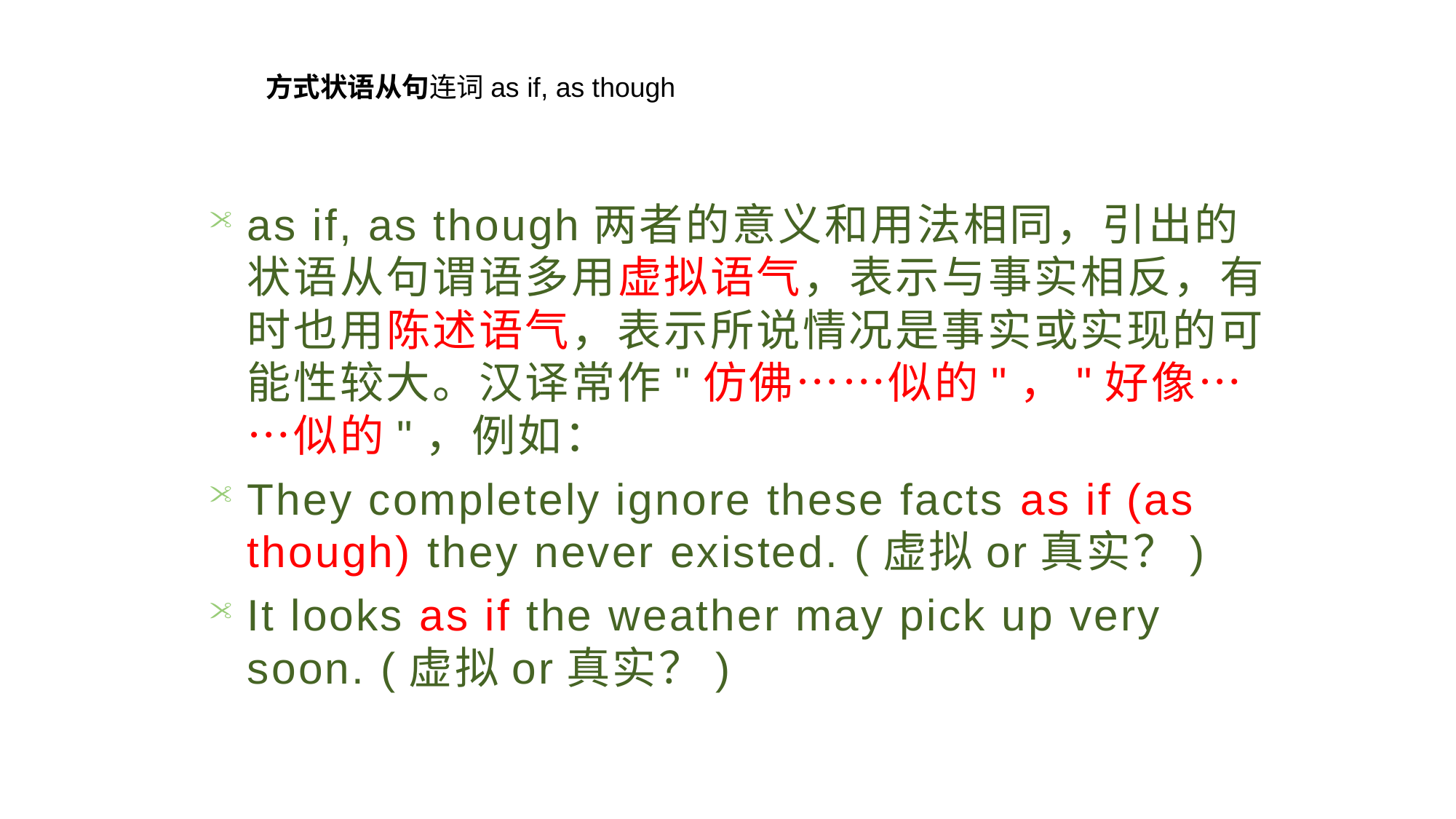

方式状语从句连词as if, as though
as if, as though两者的意义和用法相同，引出的状语从句谓语多用虚拟语气，表示与事实相反，有时也用陈述语气，表示所说情况是事实或实现的可能性较大。汉译常作"仿佛……似的"，"好像……似的"，例如：
They completely ignore these facts as if (as though) they never existed. (虚拟or真实？)
It looks as if the weather may pick up very soon. (虚拟or真实？)